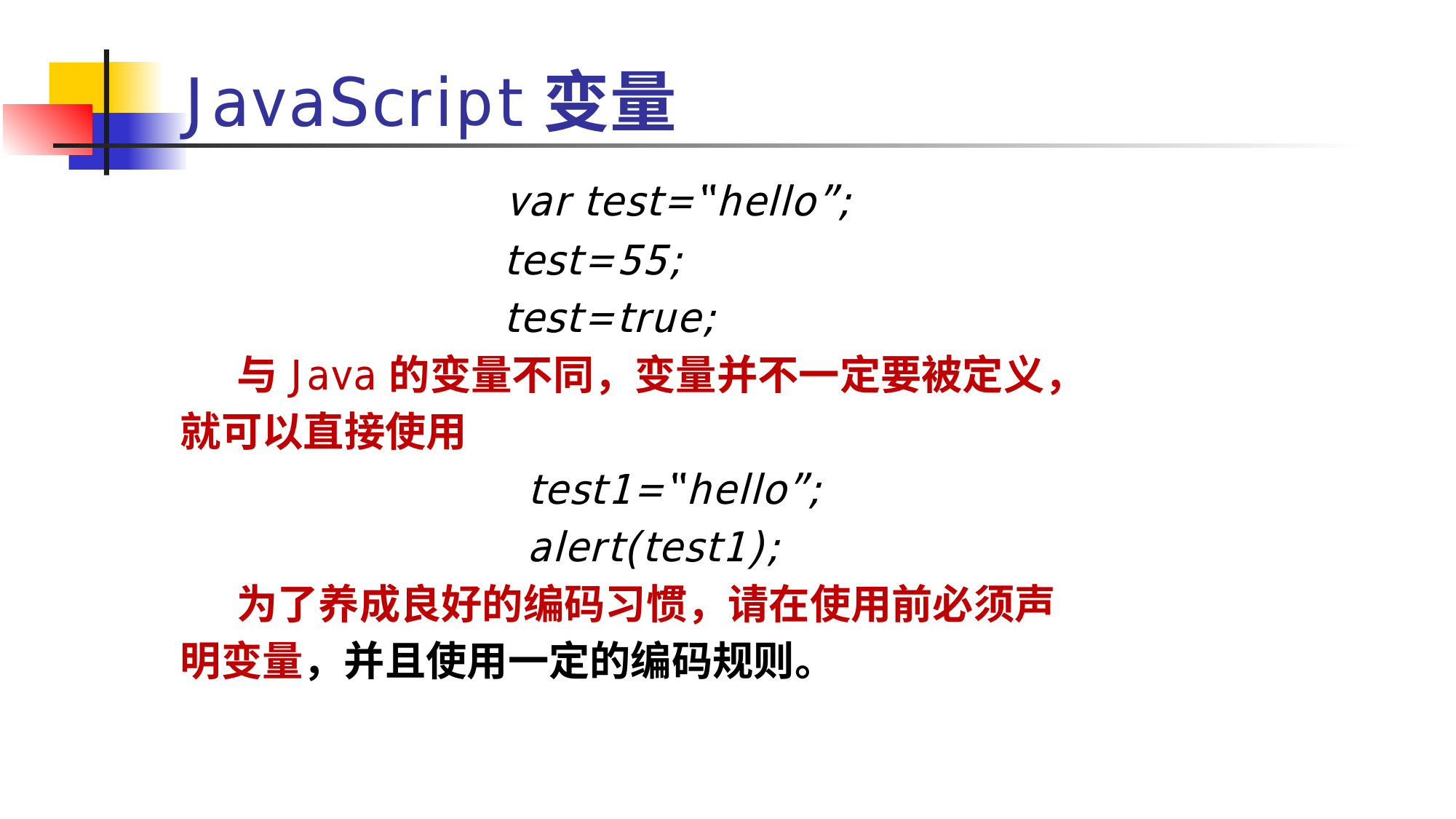

JavaScript变量
                       var test=“hello”;
                           test=55;
                           test=true;
     与Java的变量不同，变量并不一定要被定义，
就可以直接使用
                             test1=“hello”;
                             alert(test1);
     为了养成良好的编码习惯，请在使用前必须声
明变量，并且使用一定的编码规则。